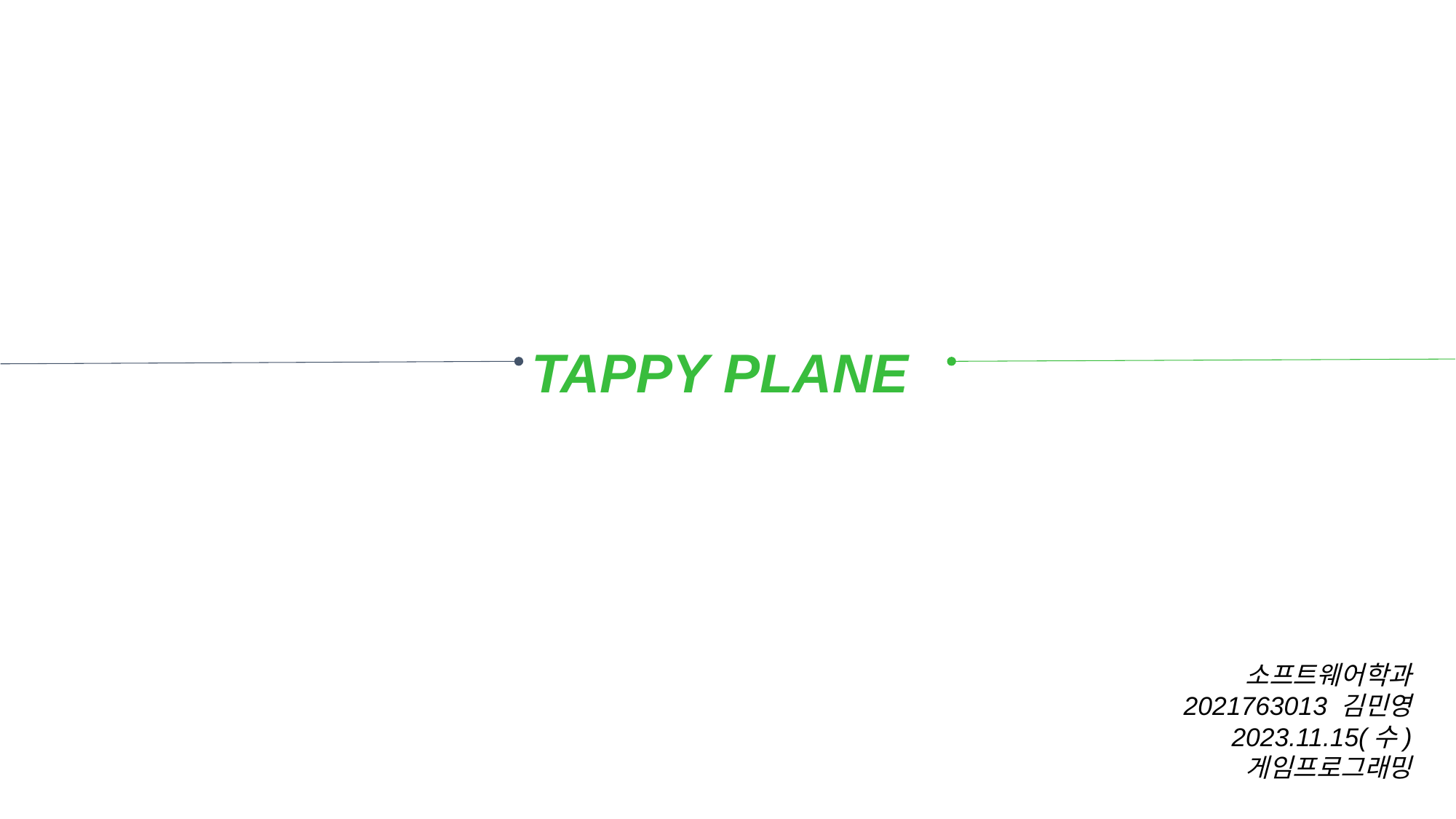

TAPPY PLANE
소프트웨어학과
2021763013 김민영
2023.11.15(수)
게임프로그래밍